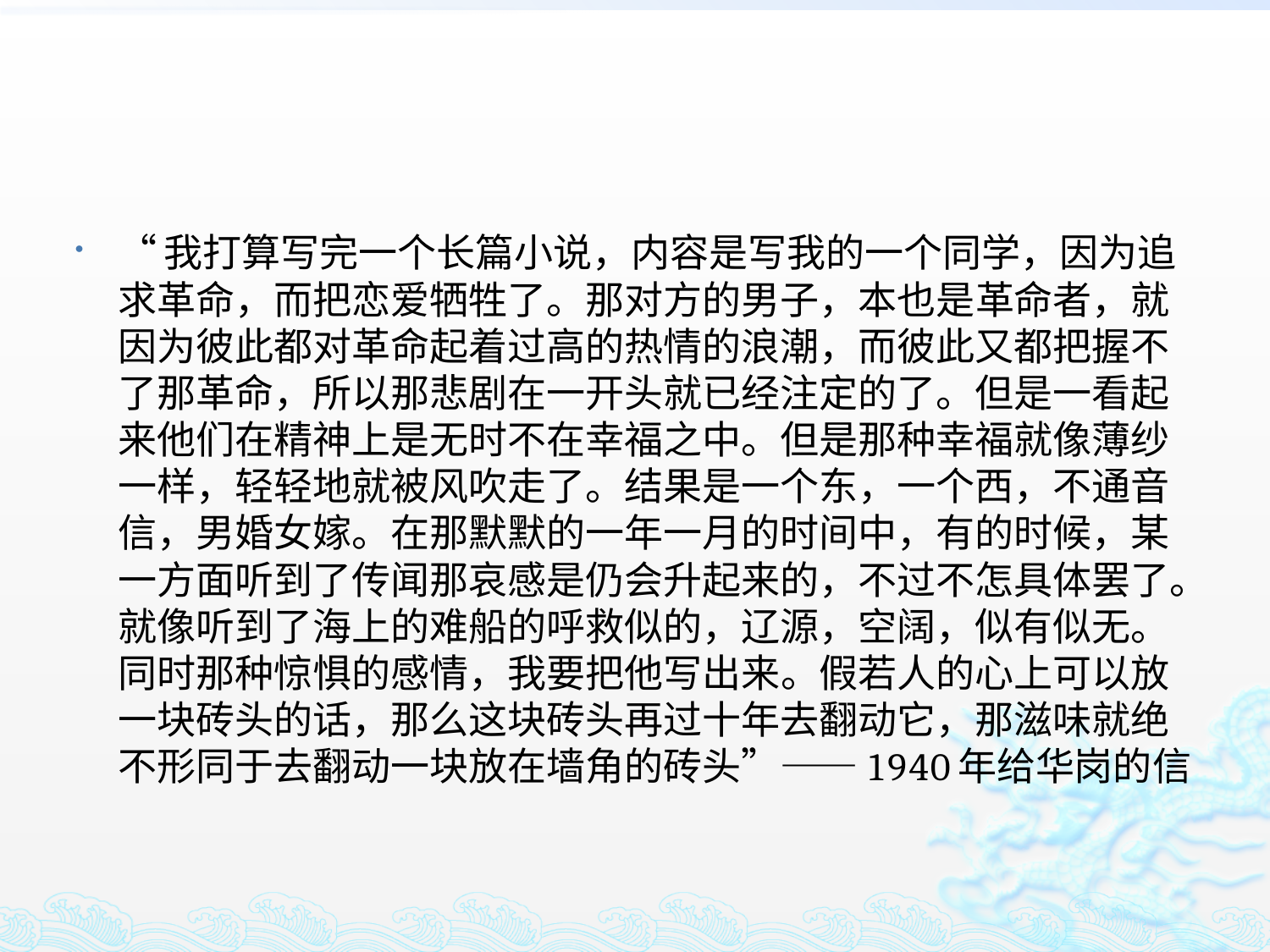

#
“我打算写完一个长篇小说，内容是写我的一个同学，因为追求革命，而把恋爱牺牲了。那对方的男子，本也是革命者，就因为彼此都对革命起着过高的热情的浪潮，而彼此又都把握不了那革命，所以那悲剧在一开头就已经注定的了。但是一看起来他们在精神上是无时不在幸福之中。但是那种幸福就像薄纱一样，轻轻地就被风吹走了。结果是一个东，一个西，不通音信，男婚女嫁。在那默默的一年一月的时间中，有的时候，某一方面听到了传闻那哀感是仍会升起来的，不过不怎具体罢了。就像听到了海上的难船的呼救似的，辽源，空阔，似有似无。同时那种惊惧的感情，我要把他写出来。假若人的心上可以放一块砖头的话，那么这块砖头再过十年去翻动它，那滋味就绝不形同于去翻动一块放在墙角的砖头”——1940年给华岗的信